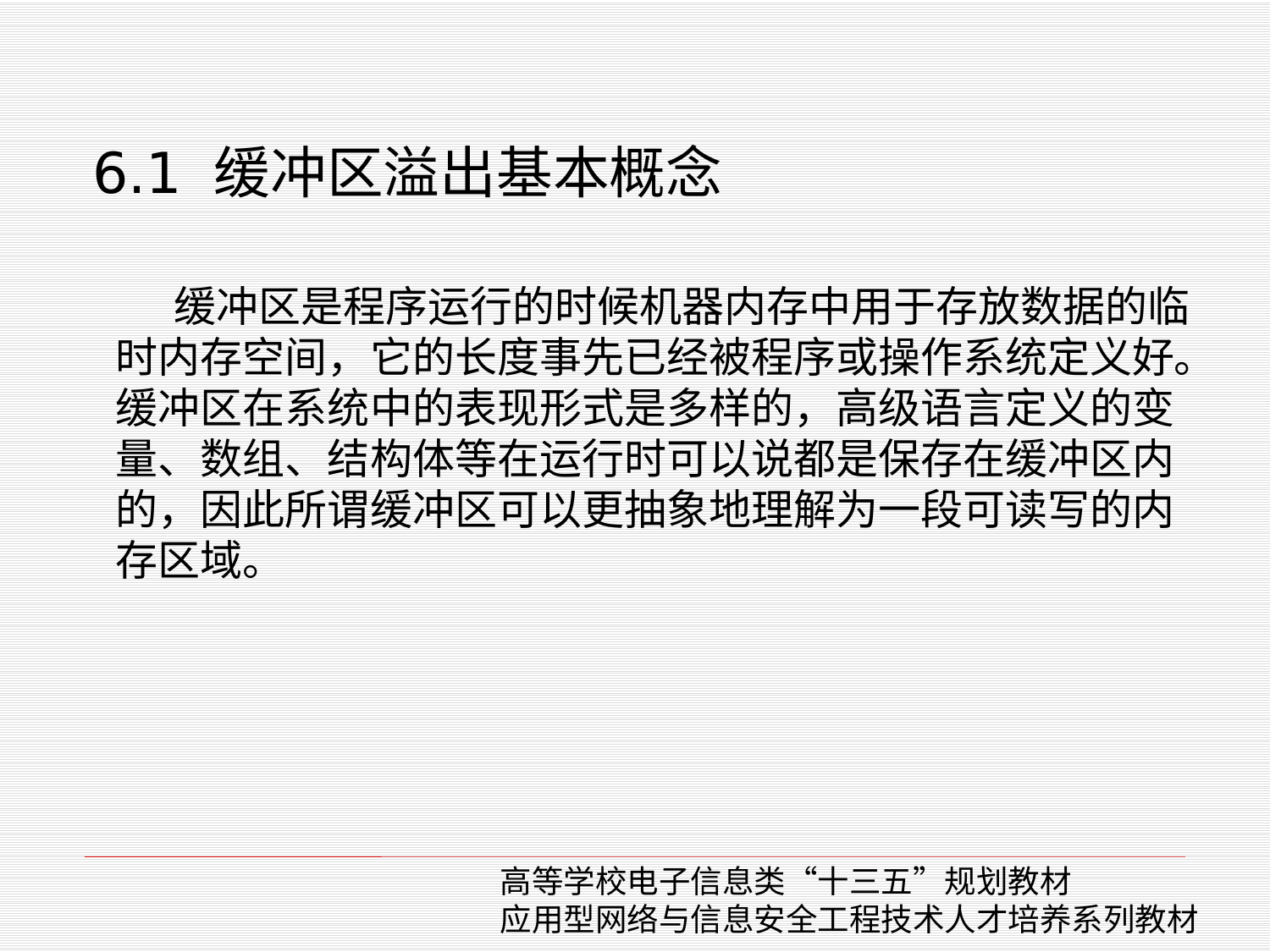

# 6.1 缓冲区溢出基本概念
     缓冲区是程序运行的时候机器内存中用于存放数据的临时内存空间，它的长度事先已经被程序或操作系统定义好。缓冲区在系统中的表现形式是多样的，高级语言定义的变量、数组、结构体等在运行时可以说都是保存在缓冲区内的，因此所谓缓冲区可以更抽象地理解为一段可读写的内存区域。
高等学校电子信息类“十三五”规划教材
应用型网络与信息安全工程技术人才培养系列教材